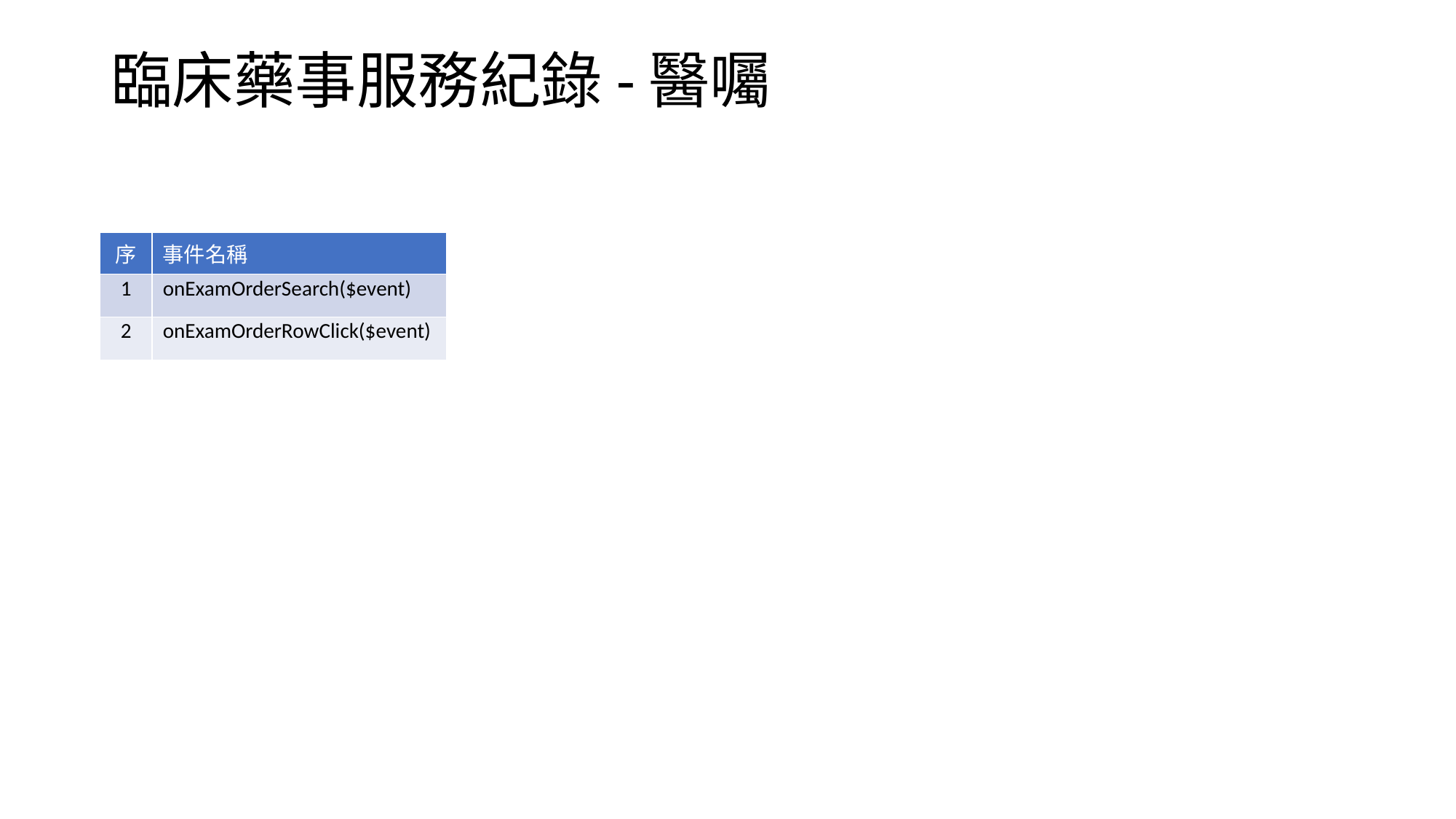

# 臨床藥事服務紀錄-醫囑
| 序 | 事件名稱 |
| --- | --- |
| 1 | onExamOrderSearch($event) |
| 2 | onExamOrderRowClick($event) |